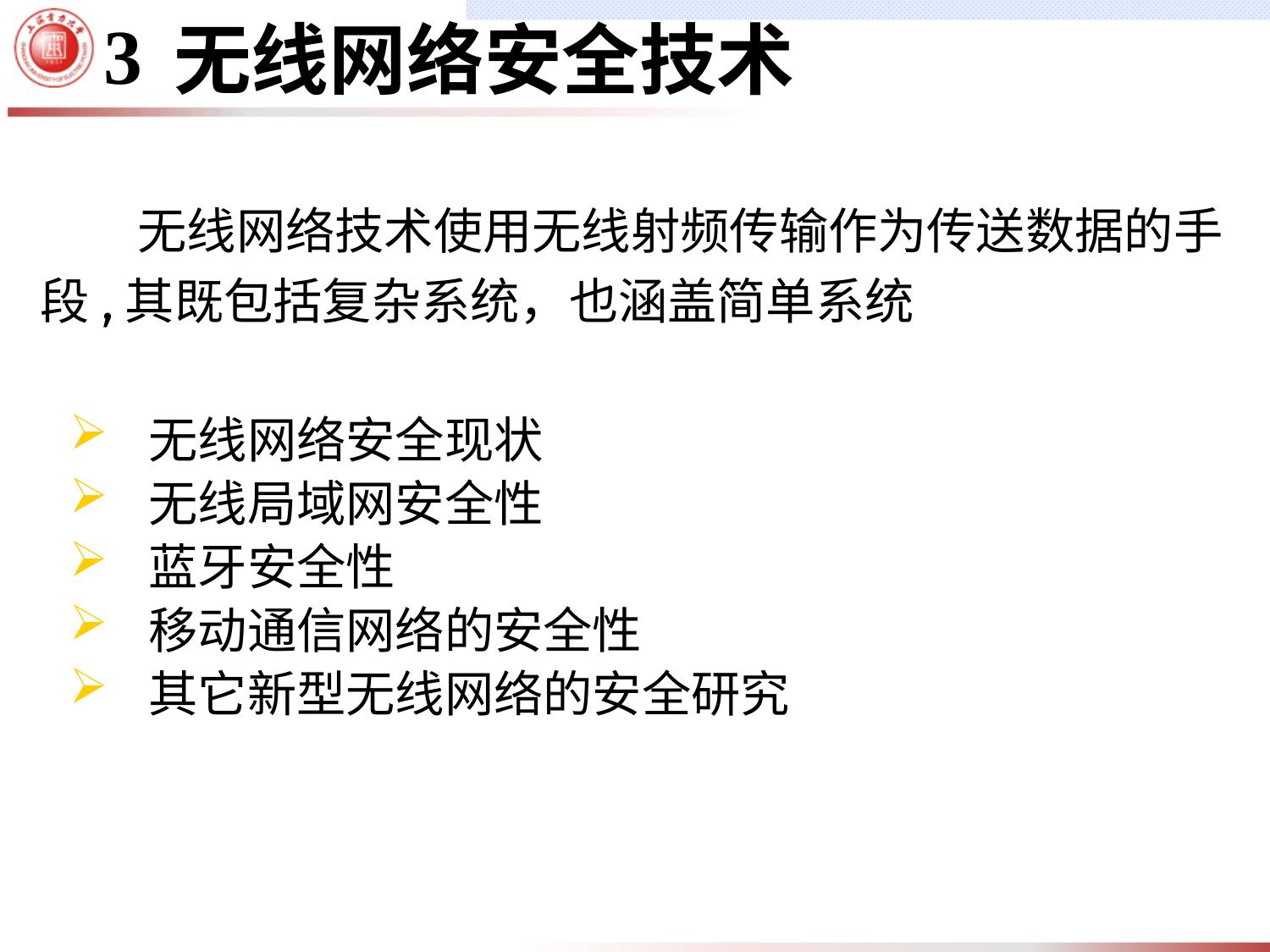

3
无线网络安全技术
  无线网络技术使用无线射频传输作为传送数据的手段,其既包括复杂系统，也涵盖简单系统
无线网络安全现状
无线局域网安全性
蓝牙安全性
移动通信网络的安全性
其它新型无线网络的安全研究